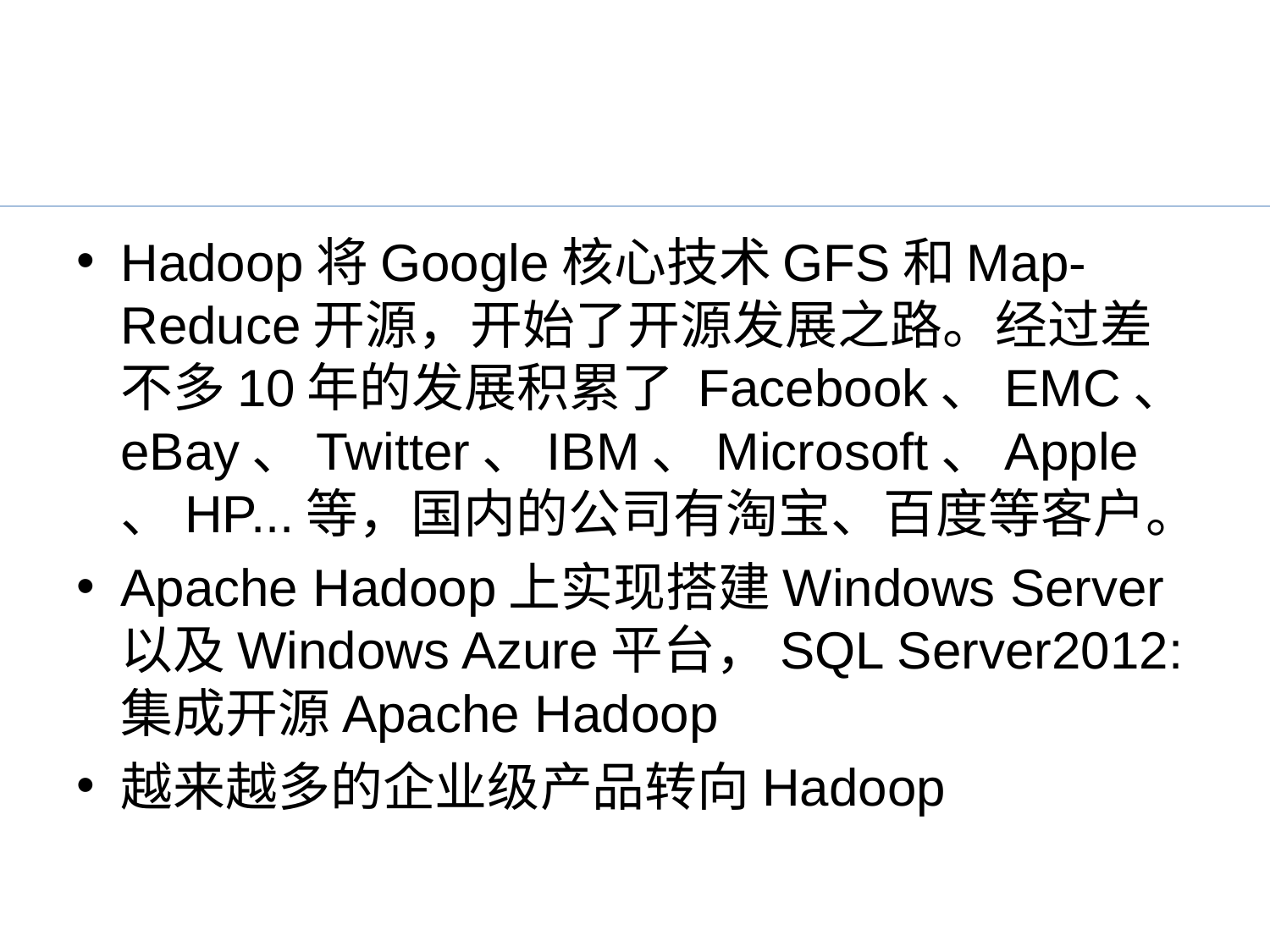

#
Hadoop将Google核心技术GFS和Map-Reduce开源，开始了开源发展之路。经过差不多10年的发展积累了 Facebook、EMC、eBay、Twitter、IBM、Microsoft、Apple、HP...等，国内的公司有淘宝、百度等客户。
Apache Hadoop上实现搭建Windows Server以及Windows Azure平台，SQL Server2012:集成开源Apache Hadoop
越来越多的企业级产品转向Hadoop